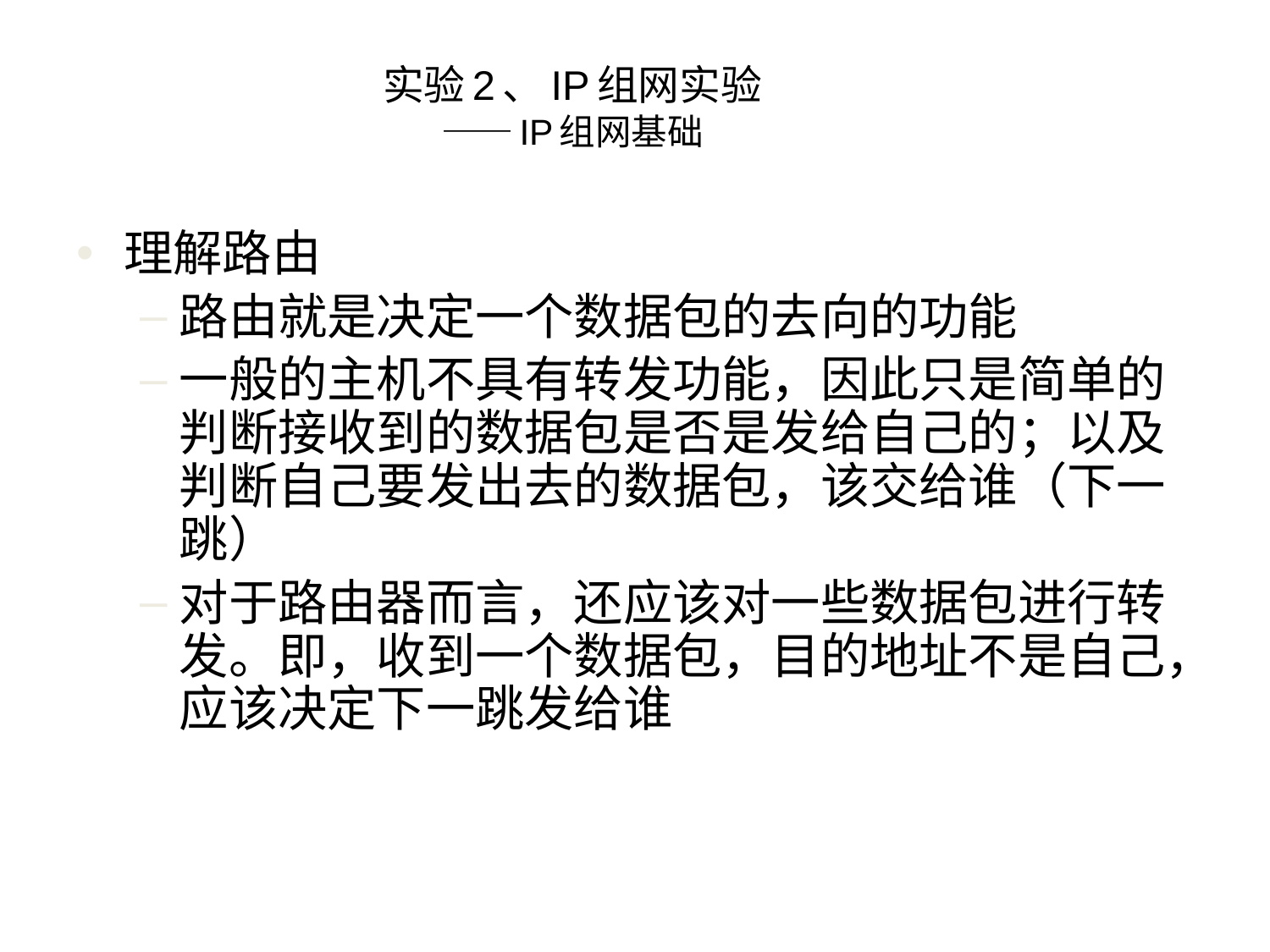

# 实验2、IP组网实验 ——IP组网基础
理解路由
路由就是决定一个数据包的去向的功能
一般的主机不具有转发功能，因此只是简单的判断接收到的数据包是否是发给自己的；以及判断自己要发出去的数据包，该交给谁（下一跳）
对于路由器而言，还应该对一些数据包进行转发。即，收到一个数据包，目的地址不是自己，应该决定下一跳发给谁